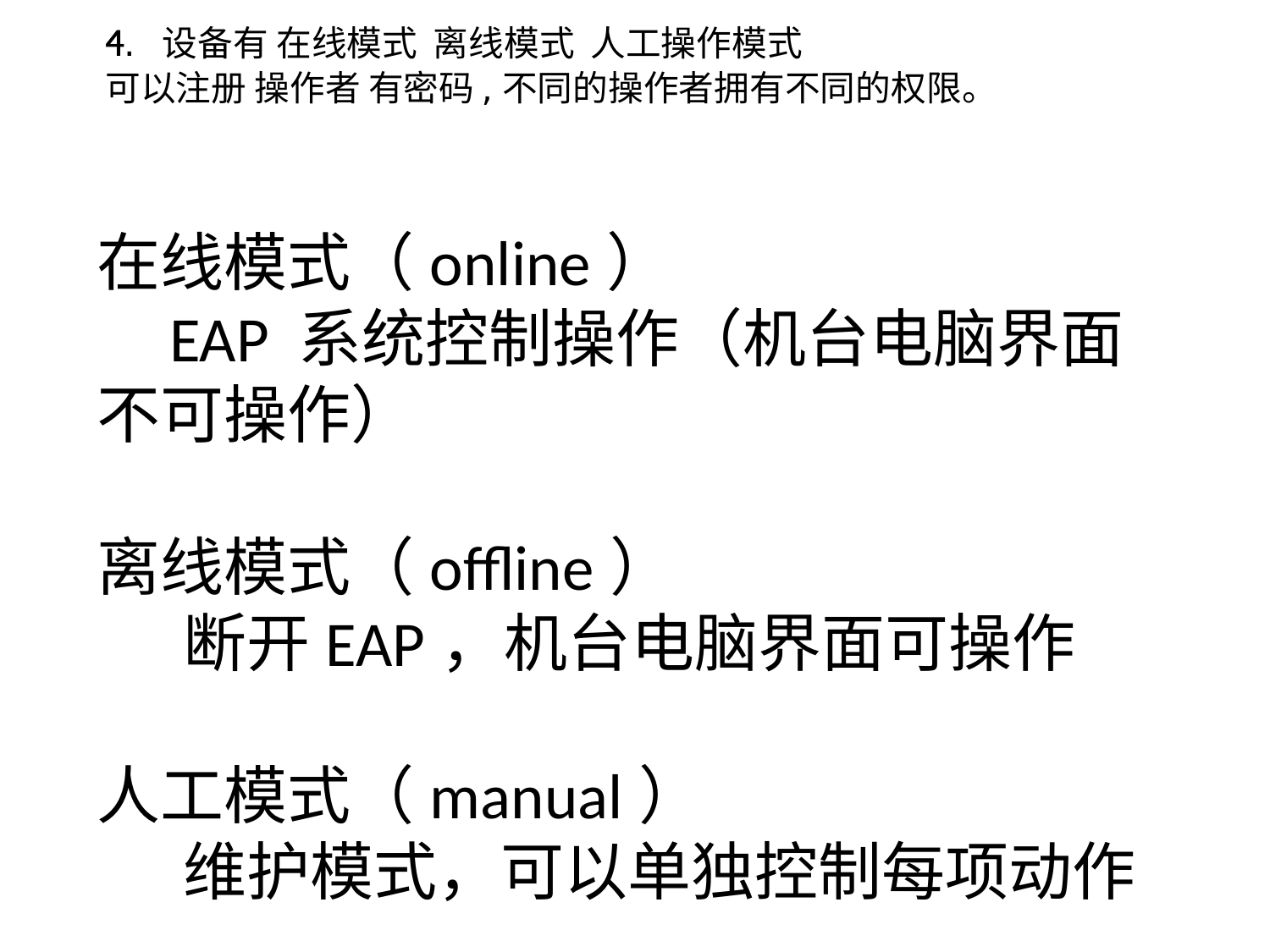

4. 设备有 在线模式  离线模式  人工操作模式
可以注册 操作者 有密码,不同的操作者拥有不同的权限。

在线模式（online）
     EAP 系统控制操作（机台电脑界面不可操作）

离线模式（offline）
     断开EAP，机台电脑界面可操作

人工模式（manual）
     维护模式，可以单独控制每项动作